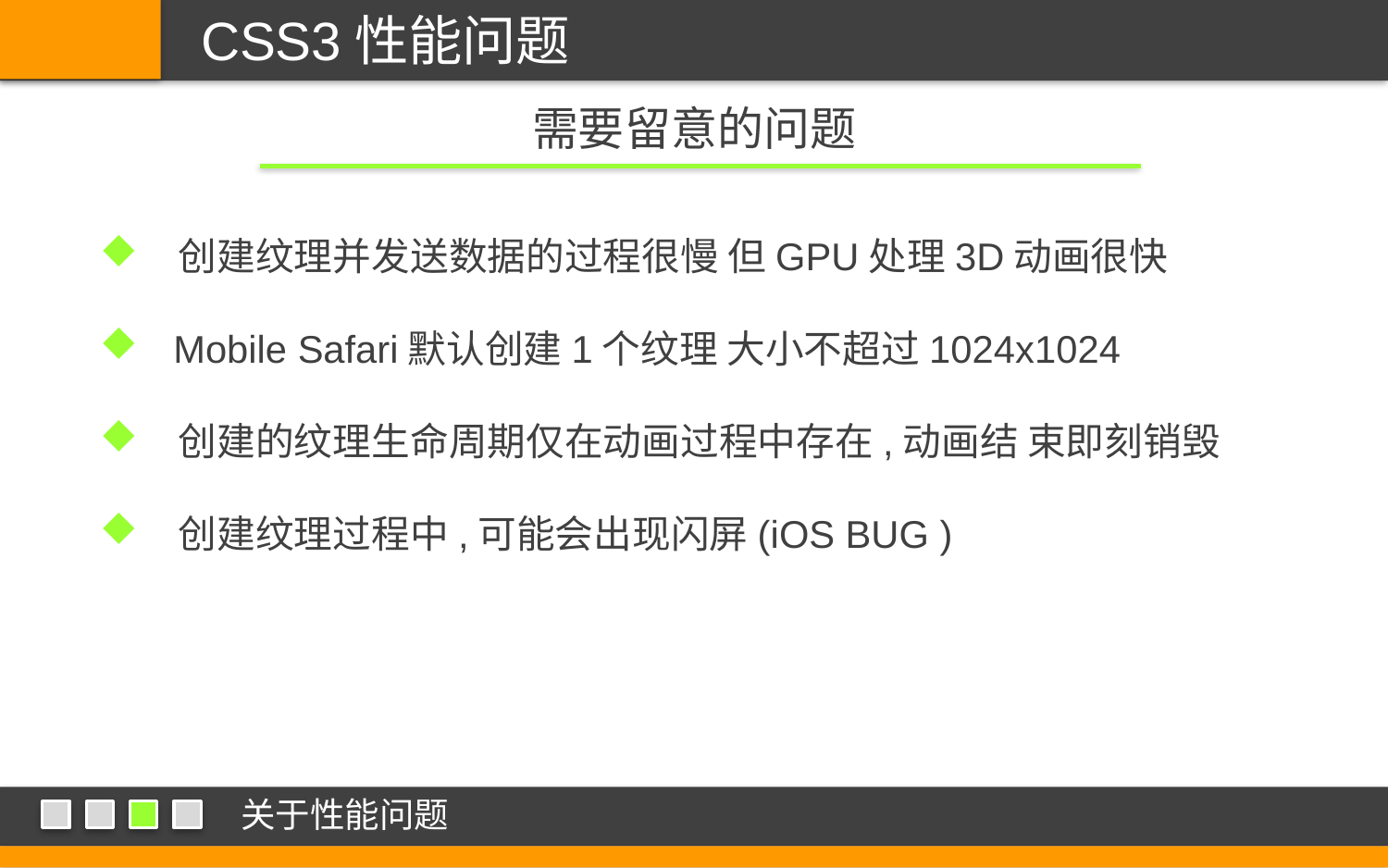

CSS3性能问题
需要留意的问题
  创建纹理并发送数据的过程很慢 但GPU处理3D动画很快
  Mobile Safari默认创建1个纹理 大小不超过1024x1024
  创建的纹理生命周期仅在动画过程中存在,动画结 束即刻销毁
  创建纹理过程中,可能会出现闪屏(iOS BUG )
关于性能问题